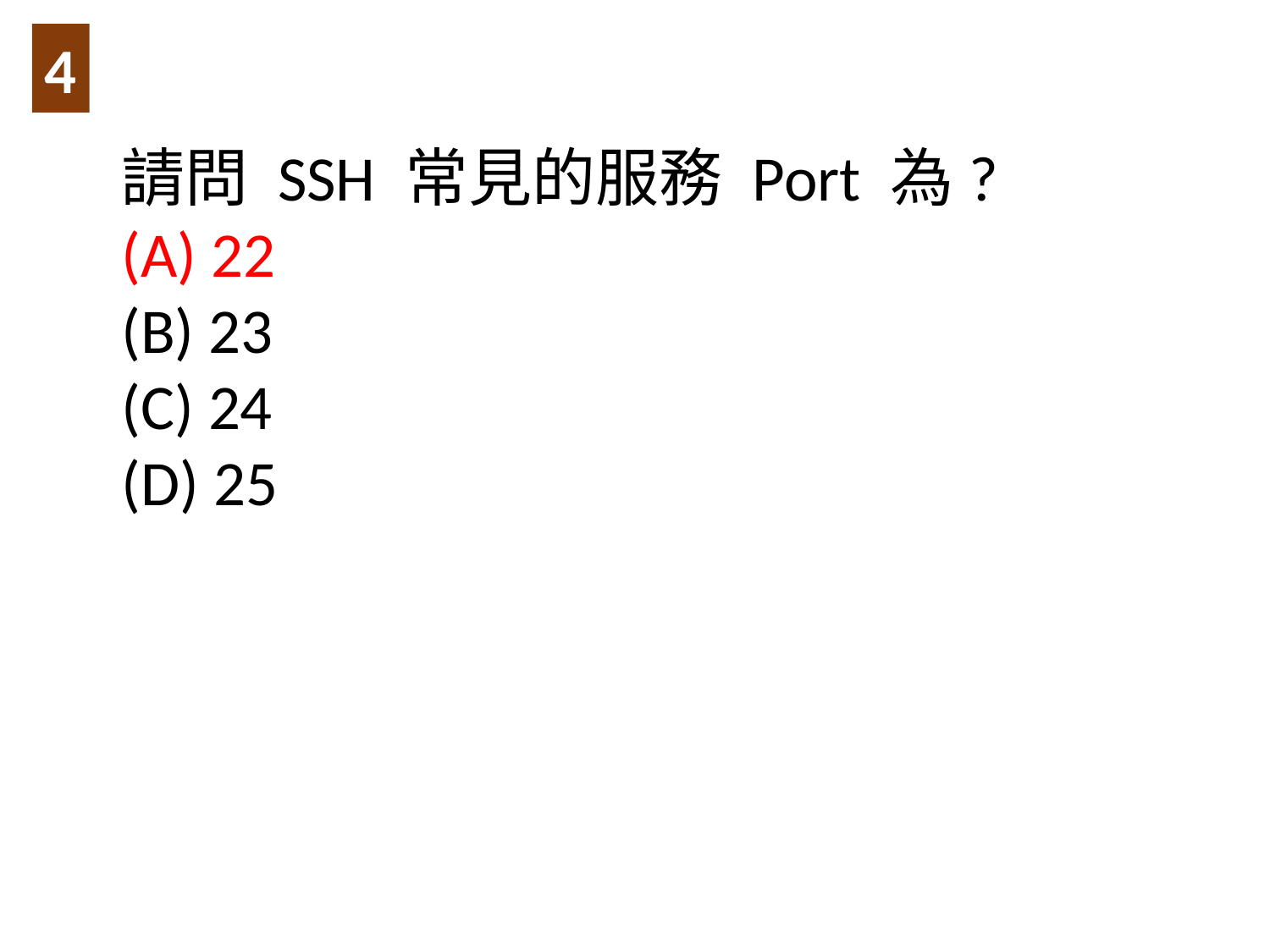

4
請問 SSH 常見的服務 Port 為?
(A) 22
(B) 23
(C) 24
(D) 25